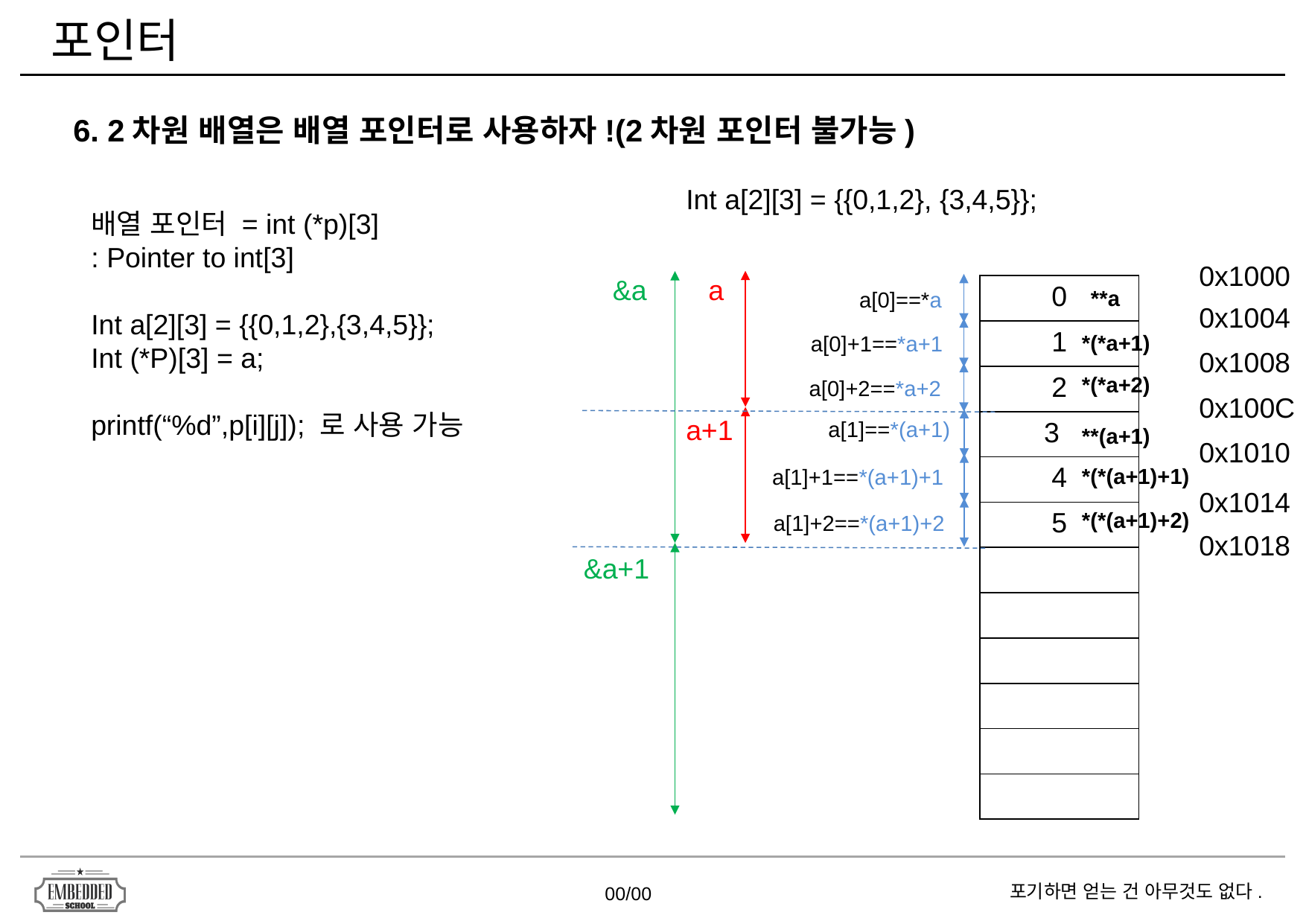

포인터
6. 2차원 배열은 배열 포인터로 사용하자!(2차원 포인터 불가능)
Int a[2][3] = {{0,1,2}, {3,4,5}};
배열 포인터 = int (*p)[3]
: Pointer to int[3]

Int a[2][3] = {{0,1,2},{3,4,5}};
Int (*P)[3] = a;

printf(“%d”,p[i][j]); 로 사용 가능
0x1000
0x1004
0x1008
0x100C
0x1010
0x1014
0x1018
&a
a
| 0 |
| --- |
| 1 |
| 2 |
| 3 |
| 4 |
| 5 |
**a
a[0]==*a
*(*a+1)
a[0]+1==*a+1
*(*a+2)
a[0]+2==*a+2
a+1
a[1]==*(a+1)
**(a+1)
*(*(a+1)+1)
a[1]+1==*(a+1)+1
*(*(a+1)+2)
a[1]+2==*(a+1)+2
&a+1
|  |
| --- |
|  |
|  |
|  |
|  |
|  |
00/00